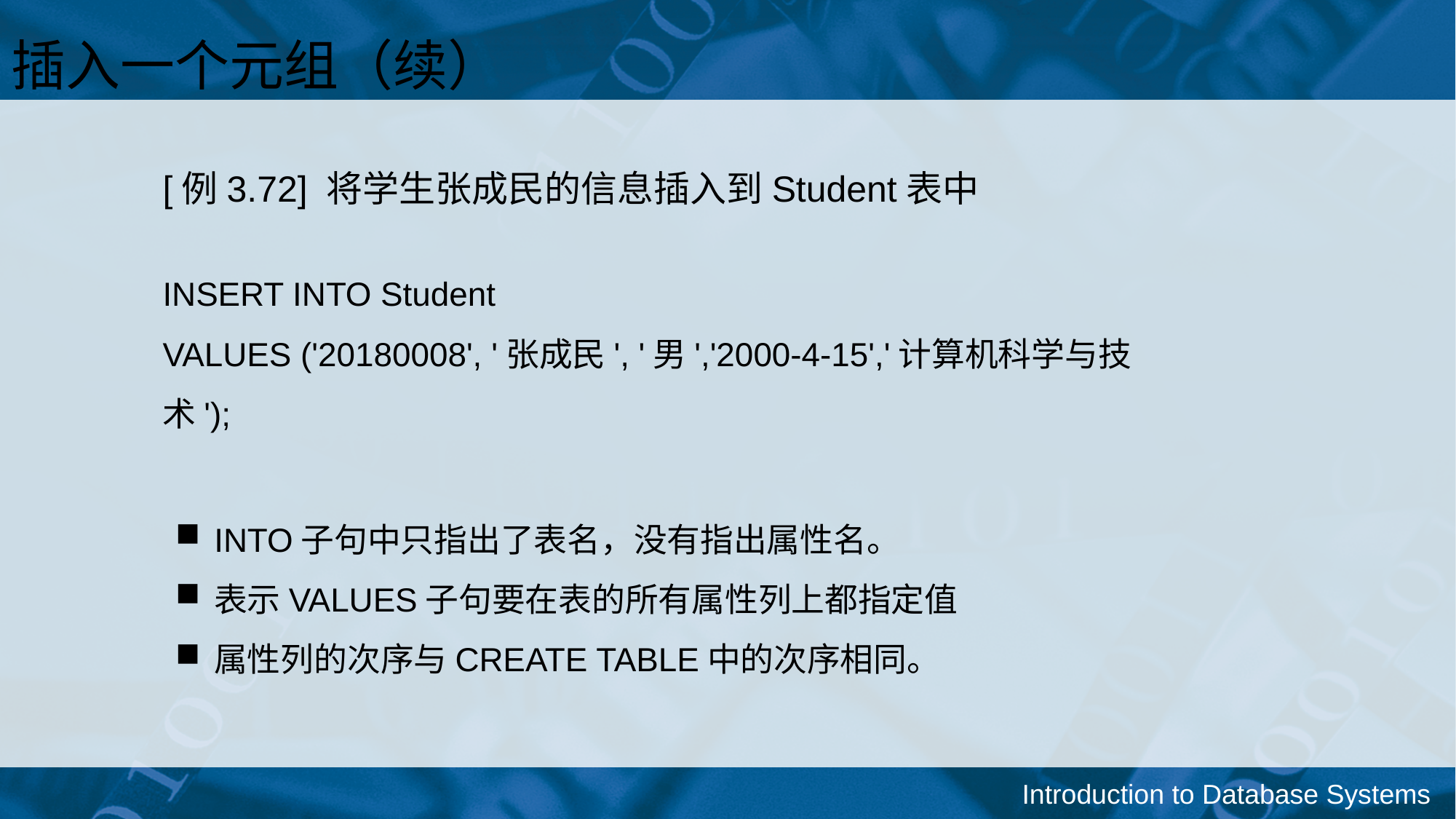

插入一个元组（续）
[例3.72] 将学生张成民的信息插入到Student表中

INSERT INTO Student
VALUES ('20180008', '张成民', '男','2000-4-15','计算机科学与技术');

INTO子句中只指出了表名，没有指出属性名。
表示VALUES子句要在表的所有属性列上都指定值
属性列的次序与CREATE TABLE中的次序相同。